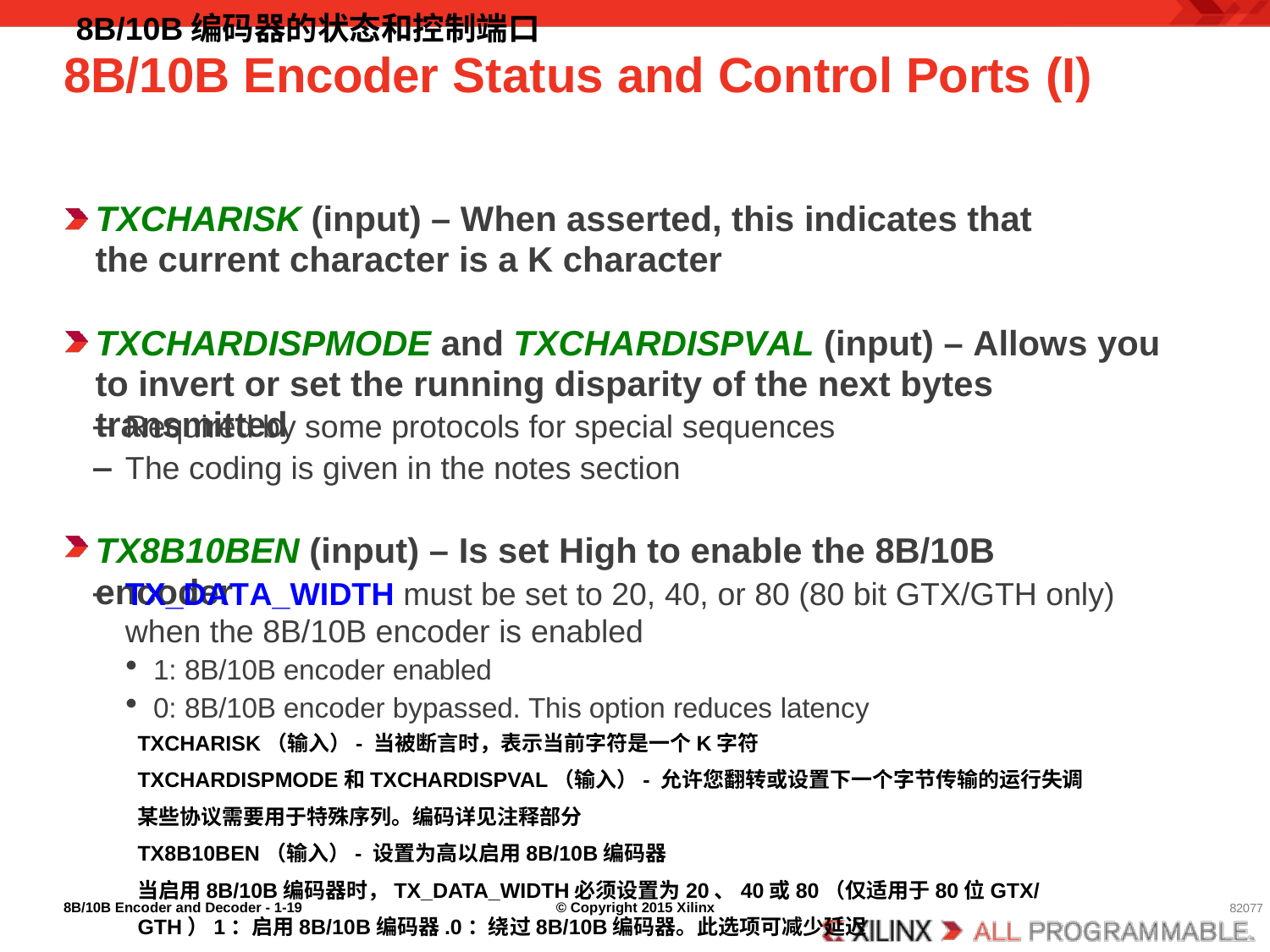

8B/10B编码器的状态和控制端口

# 8B/10B Encoder Status and Control Ports (I)

1-19
27391**slide
TXCHARISK (input) – When asserted, this indicates that the current character is a K character

TXCHARDISPMODE and TXCHARDISPVAL (input) – Allows you to invert or set the running disparity of the next bytes transmitted

Required by some protocols for special sequences The coding is given in the notes section
—
—
TX8B10BEN (input) – Is set High to enable the 8B/10B encoder

TX_DATA_WIDTH must be set to 20, 40, or 80 (80 bit GTX/GTH only) when the 8B/10B encoder is enabled
1: 8B/10B encoder enabled
0: 8B/10B encoder bypassed. This option reduces latency
—
TXCHARISK（输入）- 当被断言时，表示当前字符是一个K字符
TXCHARDISPMODE和TXCHARDISPVAL（输入）- 允许您翻转或设置下一个字节传输的运行失调
某些协议需要用于特殊序列。编码详见注释部分
TX8B10BEN（输入）- 设置为高以启用8B/10B编码器
当启用8B/10B编码器时，TX_DATA_WIDTH必须设置为20、40或80（仅适用于80位GTX/GTH）1：启用8B/10B编码器.0：绕过8B/10B编码器。此选项可减少延迟
8B/10B Encoder and Decoder - 1-19
© Copyright 2015 Xilinx
82077